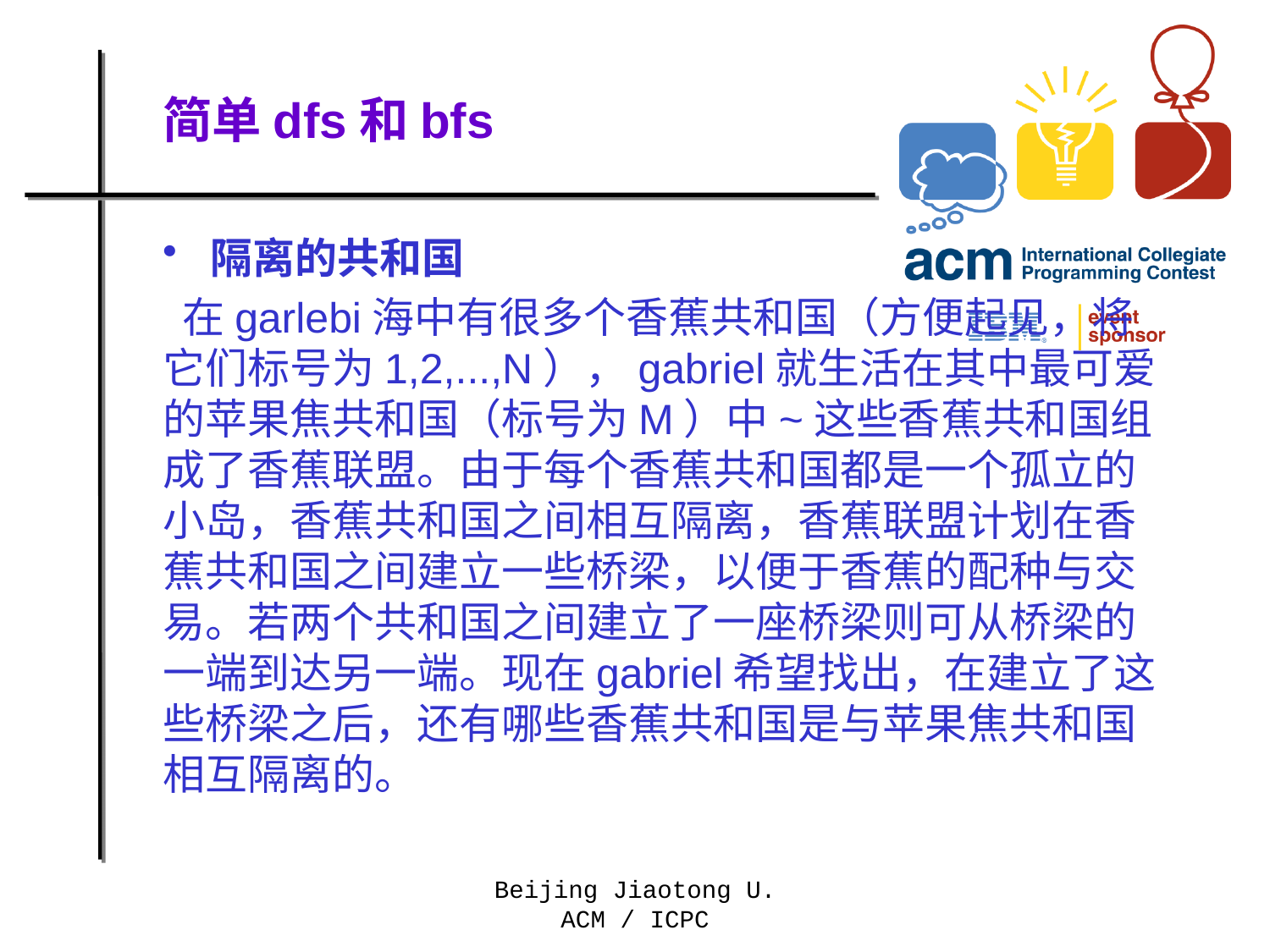

# 简单dfs和bfs
隔离的共和国
 在garlebi海中有很多个香蕉共和国（方便起见，将它们标号为1,2,...,N），gabriel就生活在其中最可爱的苹果焦共和国（标号为M）中~这些香蕉共和国组成了香蕉联盟。由于每个香蕉共和国都是一个孤立的小岛，香蕉共和国之间相互隔离，香蕉联盟计划在香蕉共和国之间建立一些桥梁，以便于香蕉的配种与交易。若两个共和国之间建立了一座桥梁则可从桥梁的一端到达另一端。现在gabriel希望找出，在建立了这些桥梁之后，还有哪些香蕉共和国是与苹果焦共和国相互隔离的。